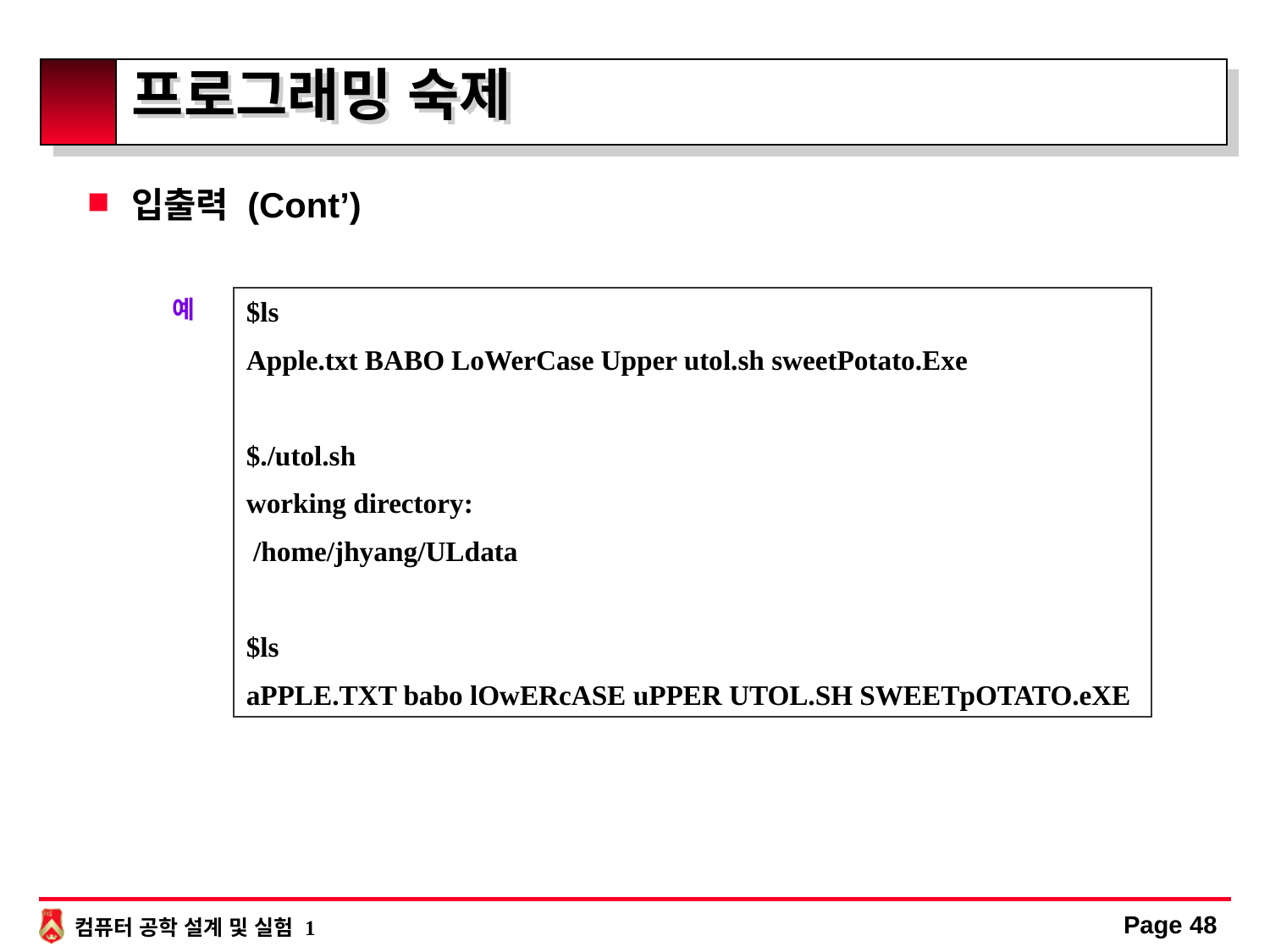

# 프로그래밍 숙제
입출력 (Cont’)

예
$ls
Apple.txt BABO LoWerCase Upper utol.sh sweetPotato.Exe

$./utol.sh
working directory:
 /home/jhyang/ULdata

$ls
aPPLE.TXT babo lOwERcASE uPPER UTOL.SH SWEETpOTATO.eXE
Page 48